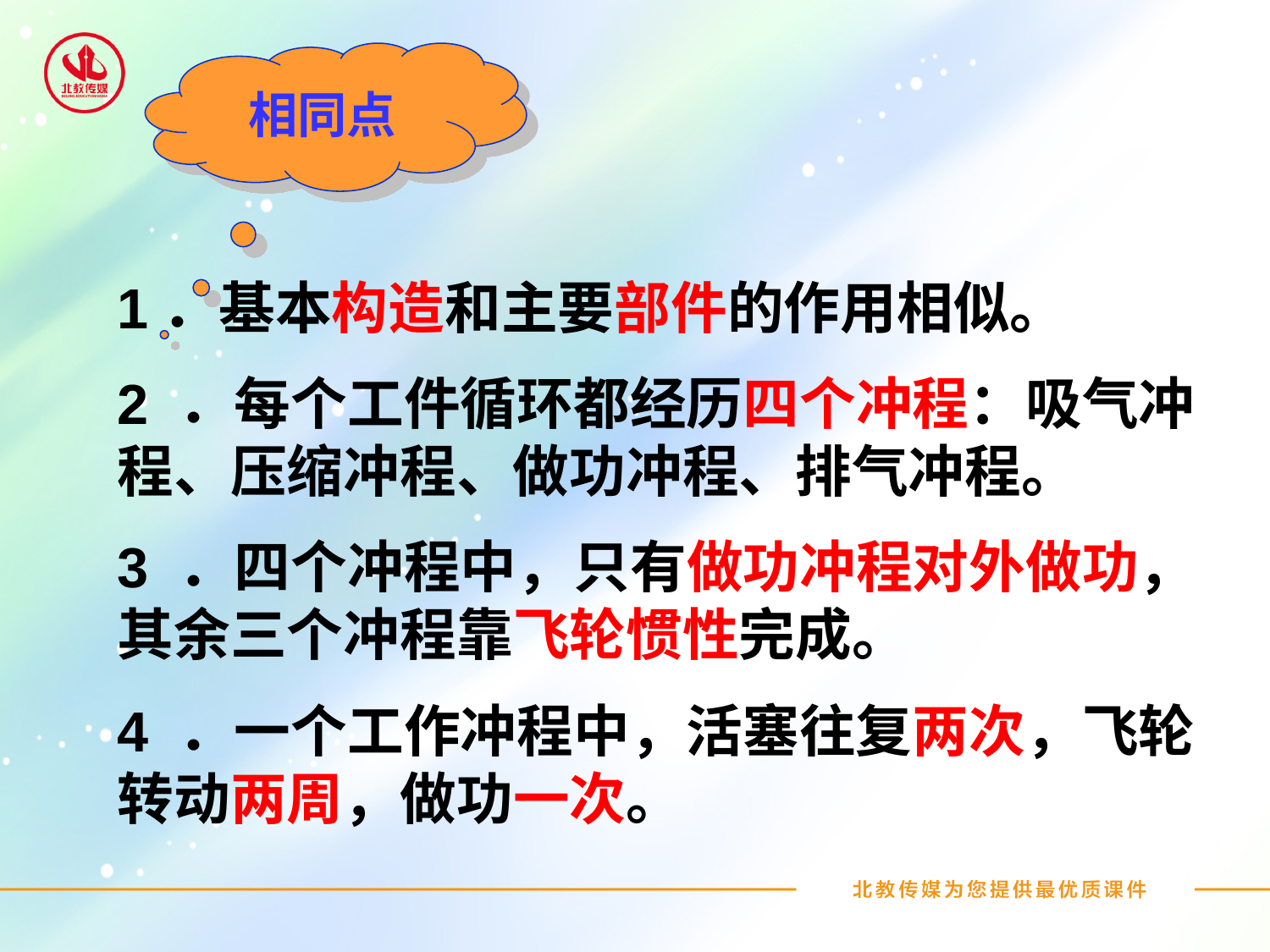

相同点
1．基本构造和主要部件的作用相似。
2 ．每个工件循环都经历四个冲程：吸气冲程、压缩冲程、做功冲程、排气冲程。
3 ．四个冲程中，只有做功冲程对外做功，其余三个冲程靠飞轮惯性完成。
4 ．一个工作冲程中，活塞往复两次，飞轮转动两周，做功一次。